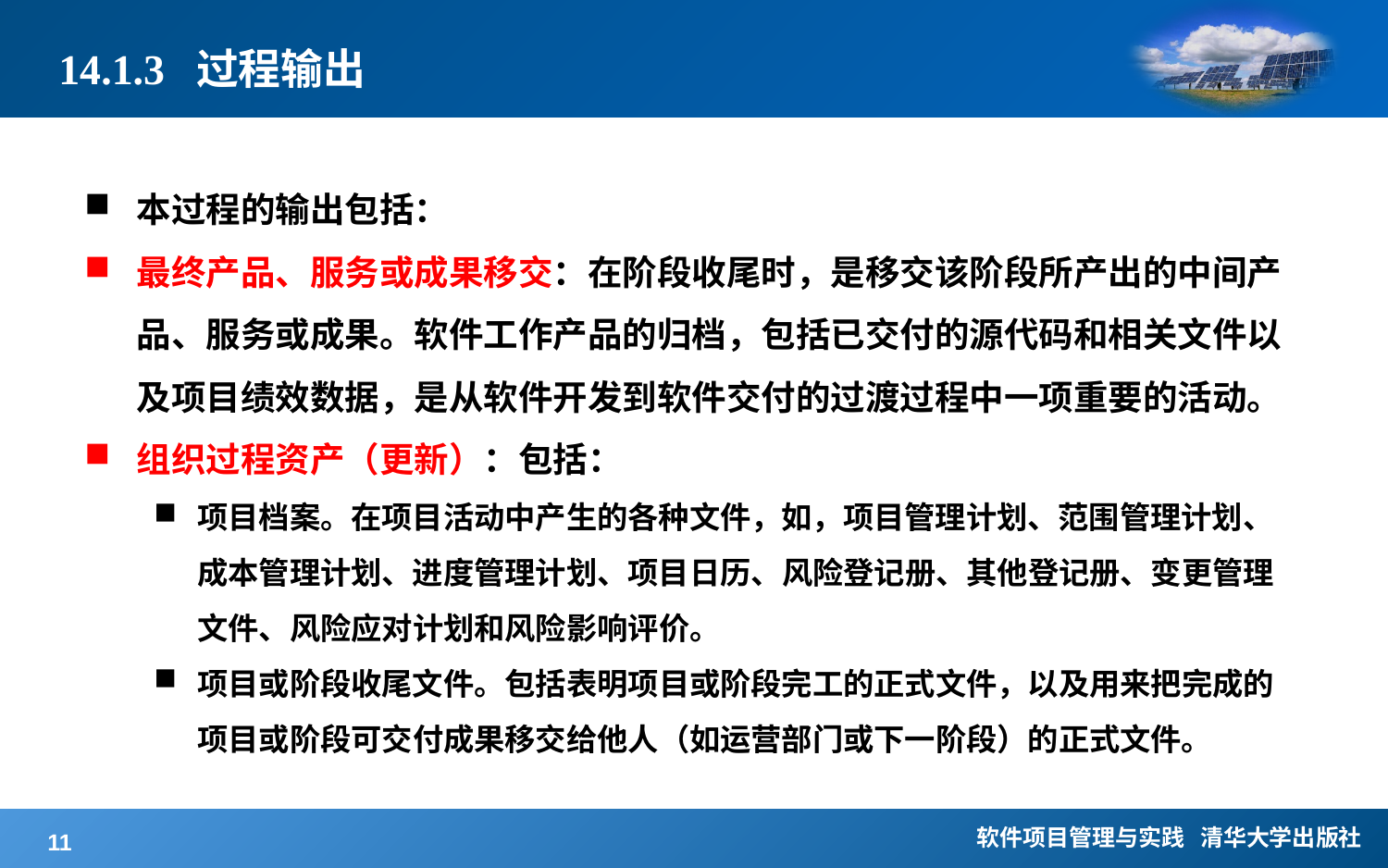

# 14.1.3  过程输出
本过程的输出包括：
最终产品、服务或成果移交：在阶段收尾时，是移交该阶段所产出的中间产品、服务或成果。软件工作产品的归档，包括已交付的源代码和相关文件以及项目绩效数据，是从软件开发到软件交付的过渡过程中一项重要的活动。
组织过程资产（更新）：包括：
项目档案。在项目活动中产生的各种文件，如，项目管理计划、范围管理计划、成本管理计划、进度管理计划、项目日历、风险登记册、其他登记册、变更管理文件、风险应对计划和风险影响评价。
项目或阶段收尾文件。包括表明项目或阶段完工的正式文件，以及用来把完成的项目或阶段可交付成果移交给他人（如运营部门或下一阶段）的正式文件。